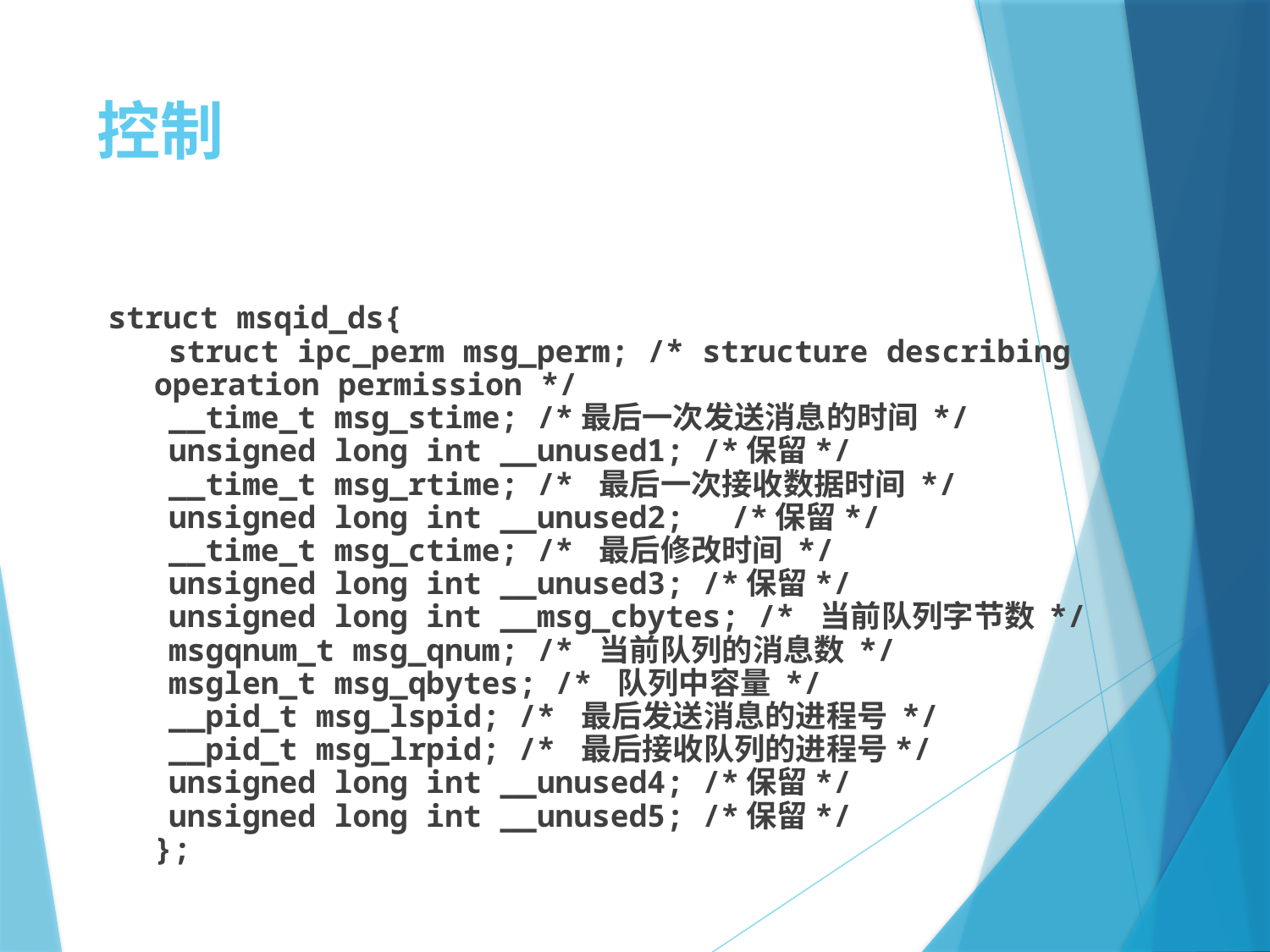

# 控制
struct msqid_ds{
  struct ipc_perm msg_perm; /* structure describing operation permission */
  __time_t msg_stime; /*最后一次发送消息的时间 */
  unsigned long int __unused1; /*保留*/
  __time_t msg_rtime; /* 最后一次接收数据时间 */
  unsigned long int __unused2;     /*保留*/
  __time_t msg_ctime; /* 最后修改时间 */
  unsigned long int __unused3; /*保留*/
  unsigned long int __msg_cbytes; /* 当前队列字节数 */
  msgqnum_t msg_qnum; /* 当前队列的消息数 */
  msglen_t msg_qbytes; /* 队列中容量 */
  __pid_t msg_lspid; /* 最后发送消息的进程号 */
  __pid_t msg_lrpid; /* 最后接收队列的进程号*/
  unsigned long int __unused4; /*保留*/
  unsigned long int __unused5; /*保留*/
};